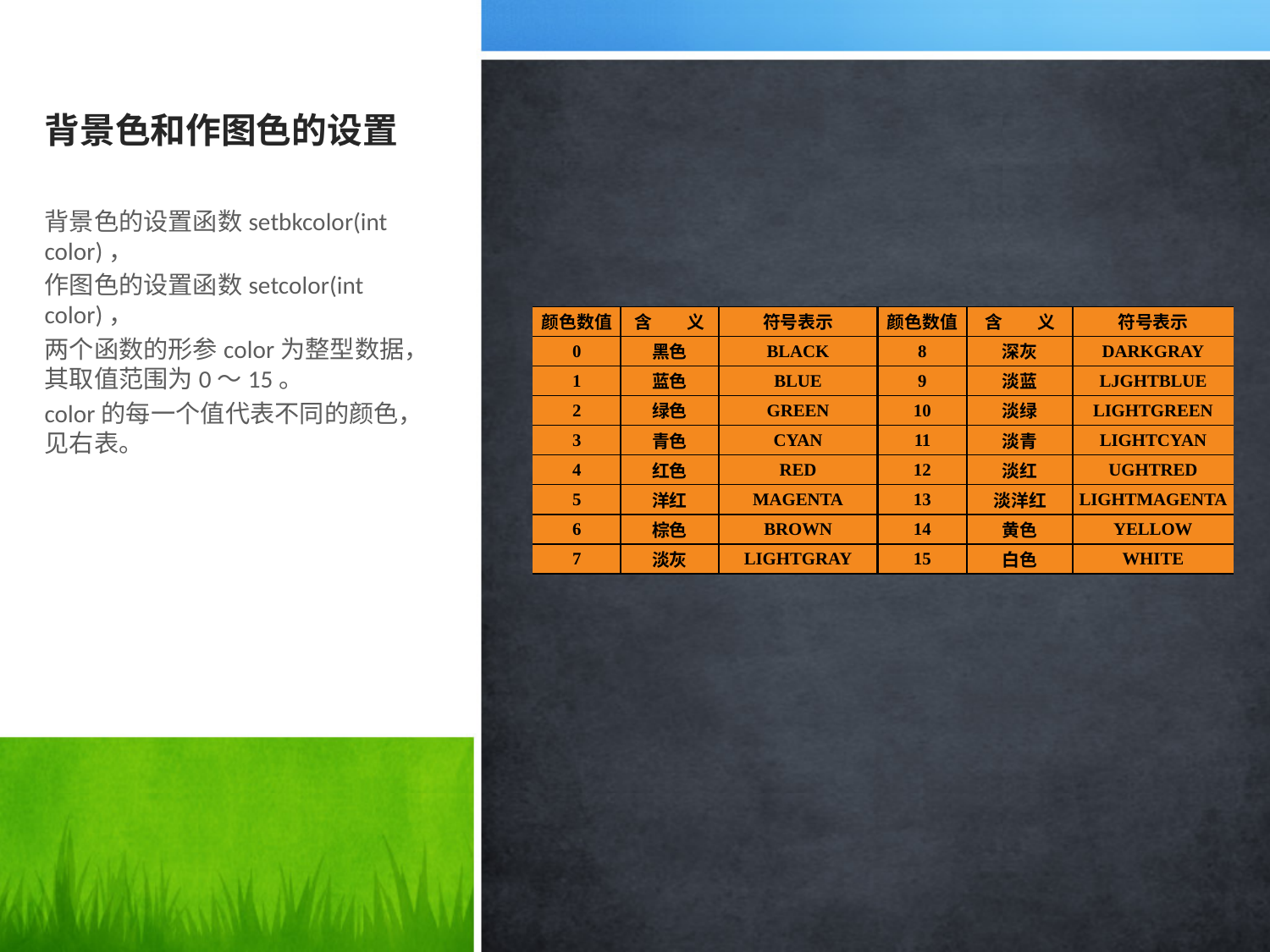

# 背景色和作图色的设置
背景色的设置函数setbkcolor(int color)，
作图色的设置函数setcolor(int color)，
两个函数的形参color为整型数据，其取值范围为0～15。
color的每一个值代表不同的颜色，见右表。

| 颜色数值 | 含　　义 | 符号表示 | 颜色数值 | 含　　义 | 符号表示 |
| --- | --- | --- | --- | --- | --- |
| 0 | 黑色 | BLACK | 8 | 深灰 | DARKGRAY |
| 1 | 蓝色 | BLUE | 9 | 淡蓝 | LJGHTBLUE |
| 2 | 绿色 | GREEN | 10 | 淡绿 | LIGHTGREEN |
| 3 | 青色 | CYAN | 11 | 淡青 | LIGHTCYAN |
| 4 | 红色 | RED | 12 | 淡红 | UGHTRED |
| 5 | 洋红 | MAGENTA | 13 | 淡洋红 | LIGHTMAGENTA |
| 6 | 棕色 | BROWN | 14 | 黄色 | YELLOW |
| 7 | 淡灰 | LIGHTGRAY | 15 | 白色 | WHITE |